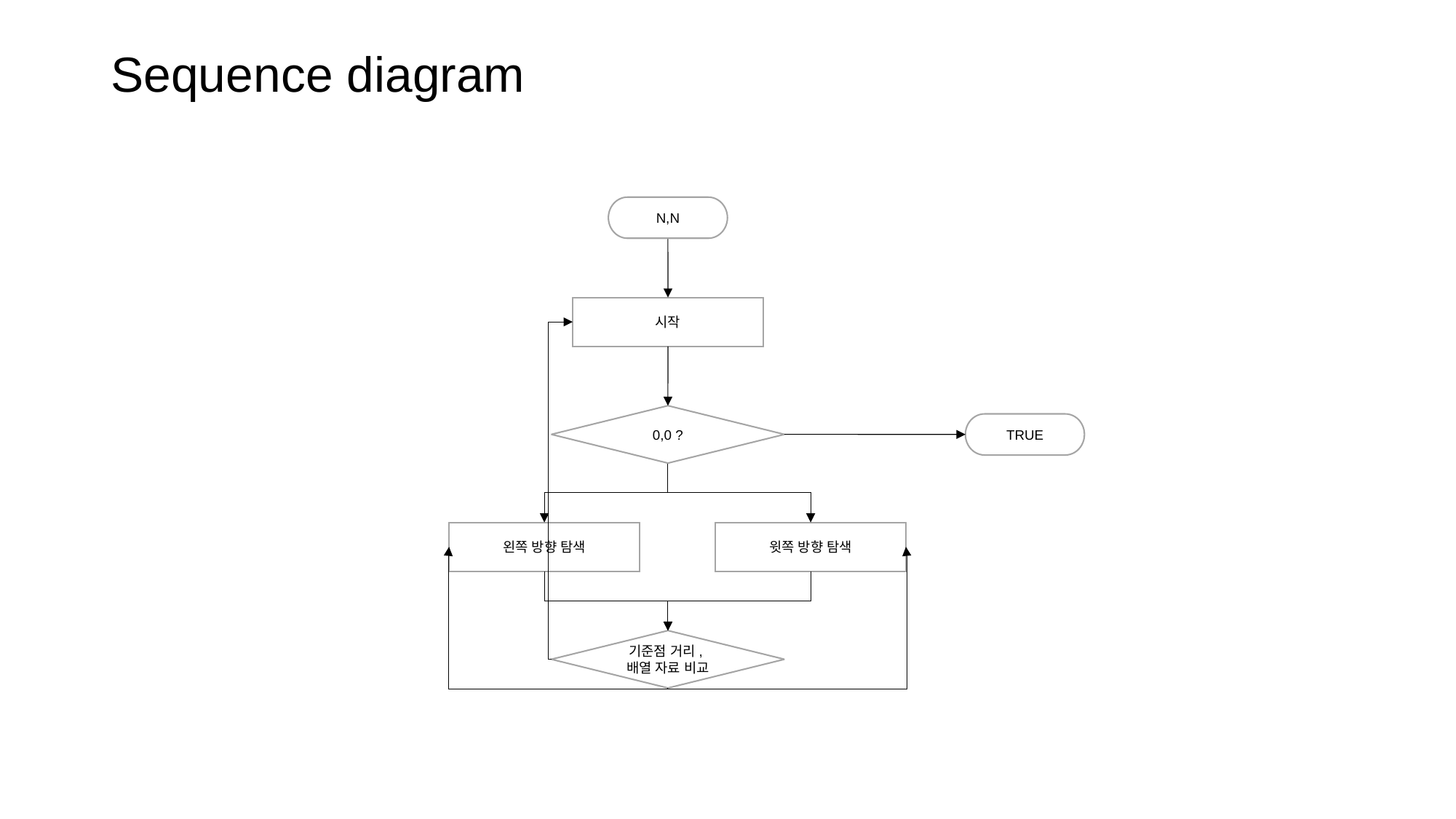

# Sequence diagram
N,N
시작
0,0 ?
TRUE
왼쪽 방향 탐색
윗쪽 방향 탐색
기준점 거리,
배열 자료 비교